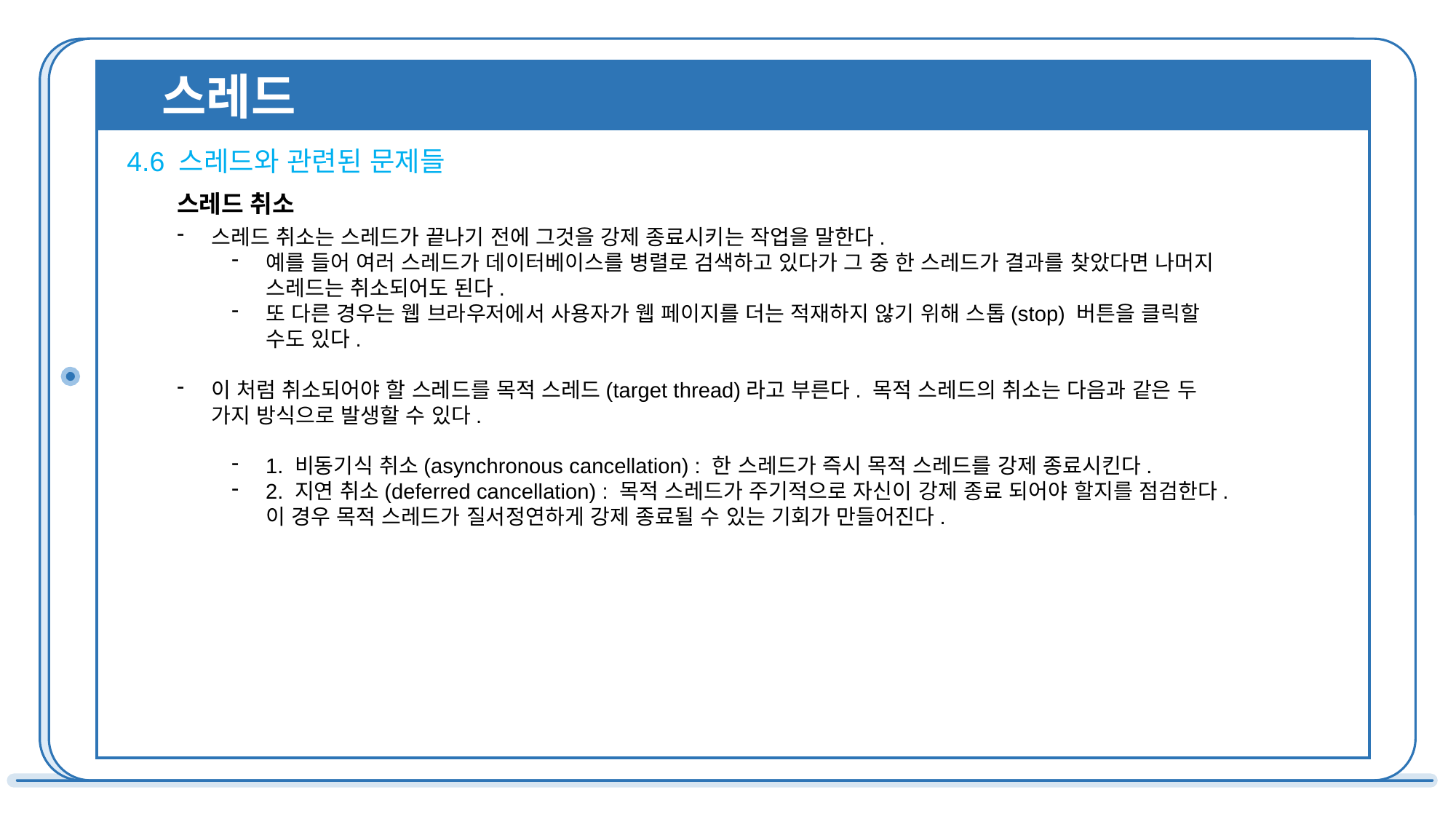

스레드

4.6 스레드와 관련된 문제들
스레드 취소
스레드 취소는 스레드가 끝나기 전에 그것을 강제 종료시키는 작업을 말한다.
예를 들어 여러 스레드가 데이터베이스를 병렬로 검색하고 있다가 그 중 한 스레드가 결과를 찾았다면 나머지 스레드는 취소되어도 된다.
또 다른 경우는 웹 브라우저에서 사용자가 웹 페이지를 더는 적재하지 않기 위해 스톱(stop) 버튼을 클릭할 수도 있다.

이 처럼 취소되어야 할 스레드를 목적 스레드(target thread)라고 부른다. 목적 스레드의 취소는 다음과 같은 두 가지 방식으로 발생할 수 있다.

1. 비동기식 취소(asynchronous cancellation) : 한 스레드가 즉시 목적 스레드를 강제 종료시킨다.
2. 지연 취소(deferred cancellation) : 목적 스레드가 주기적으로 자신이 강제 종료 되어야 할지를 점검한다. 이 경우 목적 스레드가 질서정연하게 강제 종료될 수 있는 기회가 만들어진다.